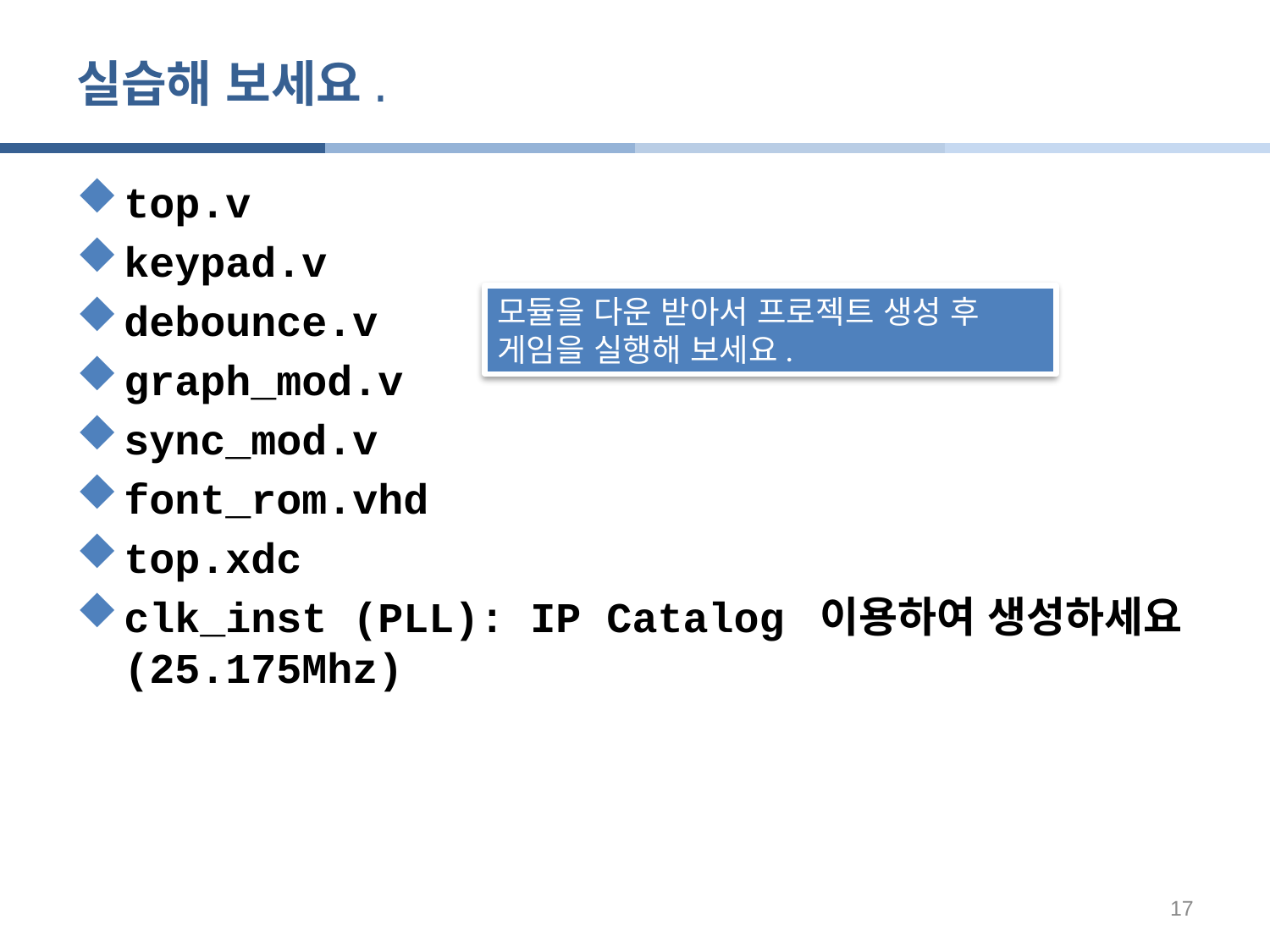

# 실습해 보세요.
top.v
keypad.v
debounce.v
graph_mod.v
sync_mod.v
font_rom.vhd
top.xdc
clk_inst (PLL): IP Catalog 이용하여 생성하세요(25.175Mhz)
모듈을 다운 받아서 프로젝트 생성 후 게임을 실행해 보세요.
17